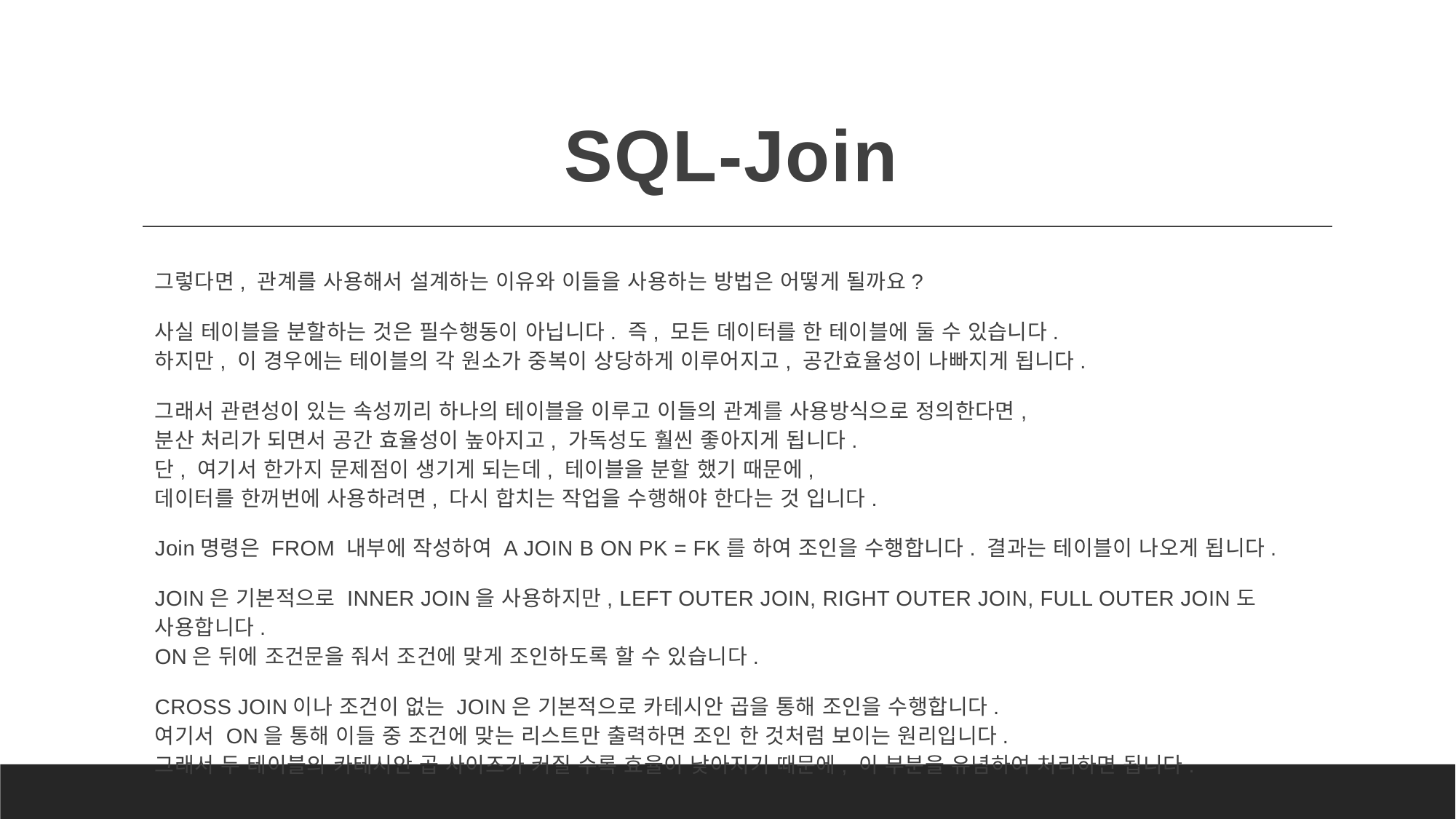

# SQL-Join
그렇다면, 관계를 사용해서 설계하는 이유와 이들을 사용하는 방법은 어떻게 될까요?
사실 테이블을 분할하는 것은 필수행동이 아닙니다. 즉, 모든 데이터를 한 테이블에 둘 수 있습니다.
하지만, 이 경우에는 테이블의 각 원소가 중복이 상당하게 이루어지고, 공간효율성이 나빠지게 됩니다.
그래서 관련성이 있는 속성끼리 하나의 테이블을 이루고 이들의 관계를 사용방식으로 정의한다면,
분산 처리가 되면서 공간 효율성이 높아지고, 가독성도 훨씬 좋아지게 됩니다.
단, 여기서 한가지 문제점이 생기게 되는데, 테이블을 분할 했기 때문에,
데이터를 한꺼번에 사용하려면, 다시 합치는 작업을 수행해야 한다는 것 입니다.
Join명령은 FROM 내부에 작성하여 A JOIN B ON PK = FK를 하여 조인을 수행합니다. 결과는 테이블이 나오게 됩니다.
JOIN은 기본적으로 INNER JOIN을 사용하지만, LEFT OUTER JOIN, RIGHT OUTER JOIN, FULL OUTER JOIN도 사용합니다.
ON은 뒤에 조건문을 줘서 조건에 맞게 조인하도록 할 수 있습니다.
CROSS JOIN이나 조건이 없는 JOIN은 기본적으로 카테시안 곱을 통해 조인을 수행합니다.
여기서 ON을 통해 이들 중 조건에 맞는 리스트만 출력하면 조인 한 것처럼 보이는 원리입니다.
그래서 두 테이블의 카테시안 곱 사이즈가 커질 수록 효율이 낮아지기 때문에, 이 부분을 유념하여 처리하면 됩니다.